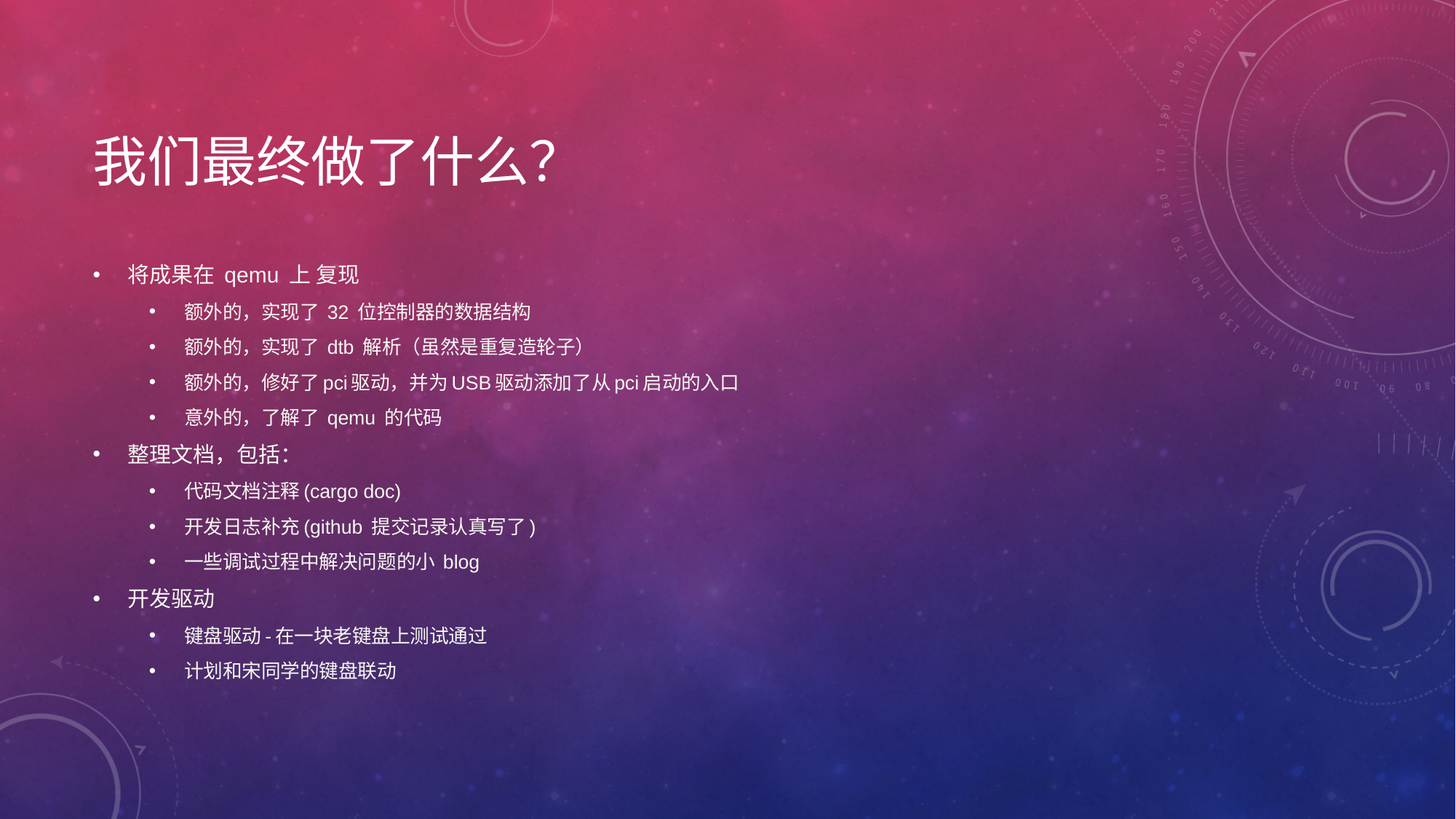

# 我们最终做了什么？
将成果在 qemu 上 复现
额外的，实现了 32 位控制器的数据结构
额外的，实现了 dtb 解析（虽然是重复造轮子）
额外的，修好了pci驱动，并为USB驱动添加了从pci启动的入口
意外的，了解了 qemu 的代码
整理文档，包括：
代码文档注释(cargo doc)
开发日志补充(github 提交记录认真写了)
一些调试过程中解决问题的小 blog
开发驱动
键盘驱动-在一块老键盘上测试通过
计划和宋同学的键盘联动